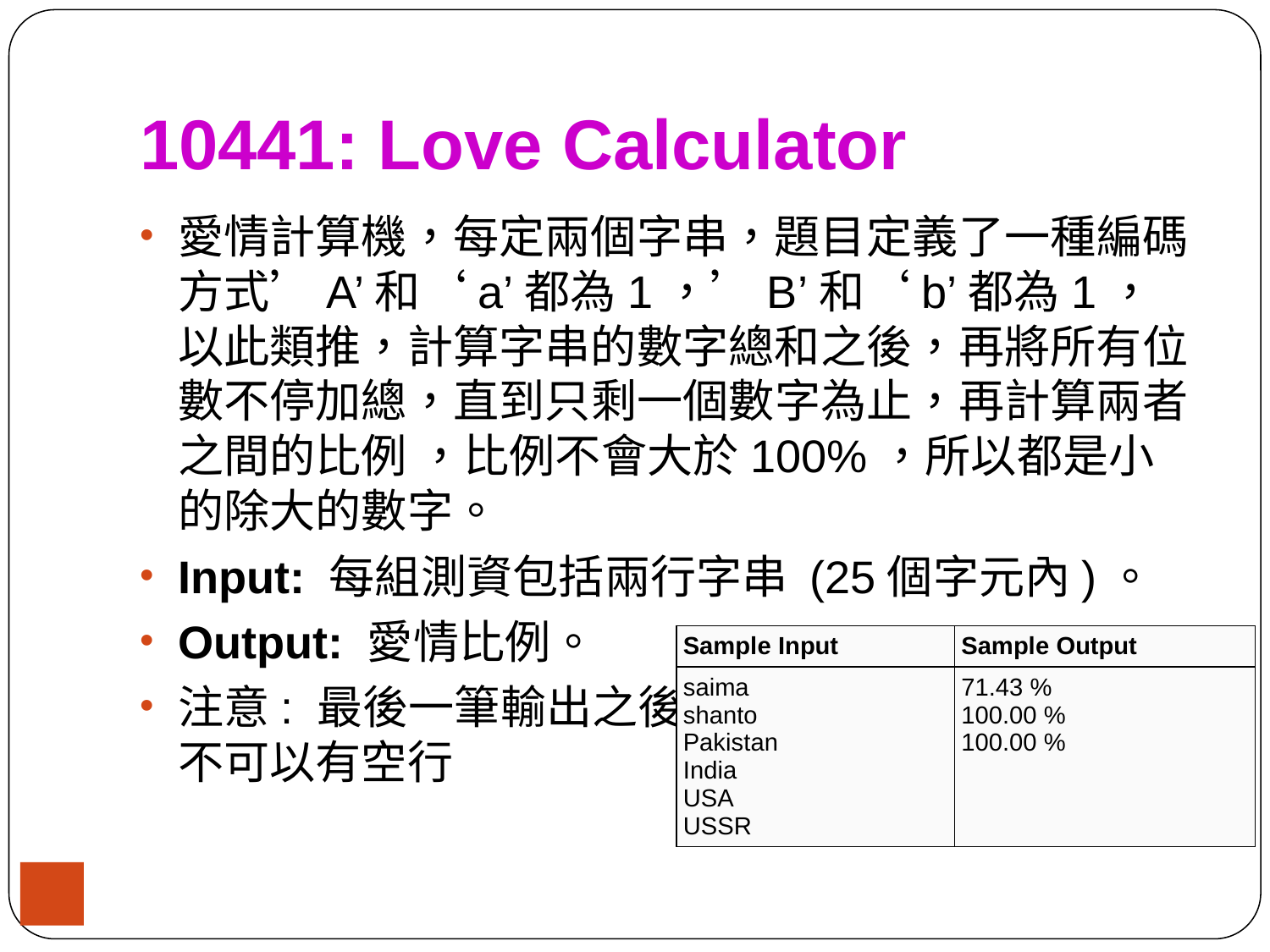

# 10441: Love Calculator
愛情計算機，每定兩個字串，題目定義了一種編碼方式’A’和‘a’都為1，’B’和‘b’都為1，以此類推，計算字串的數字總和之後，再將所有位數不停加總，直到只剩一個數字為止，再計算兩者之間的比例 ，比例不會大於100%，所以都是小的除大的數字。
Input: 每組測資包括兩行字串 (25個字元內)。
Output: 愛情比例。
注意: 最後一筆輸出之後
不可以有空行
| Sample Input | Sample Output |
| --- | --- |
| saima shanto Pakistan India USA USSR | 71.43 % 100.00 % 100.00 % |